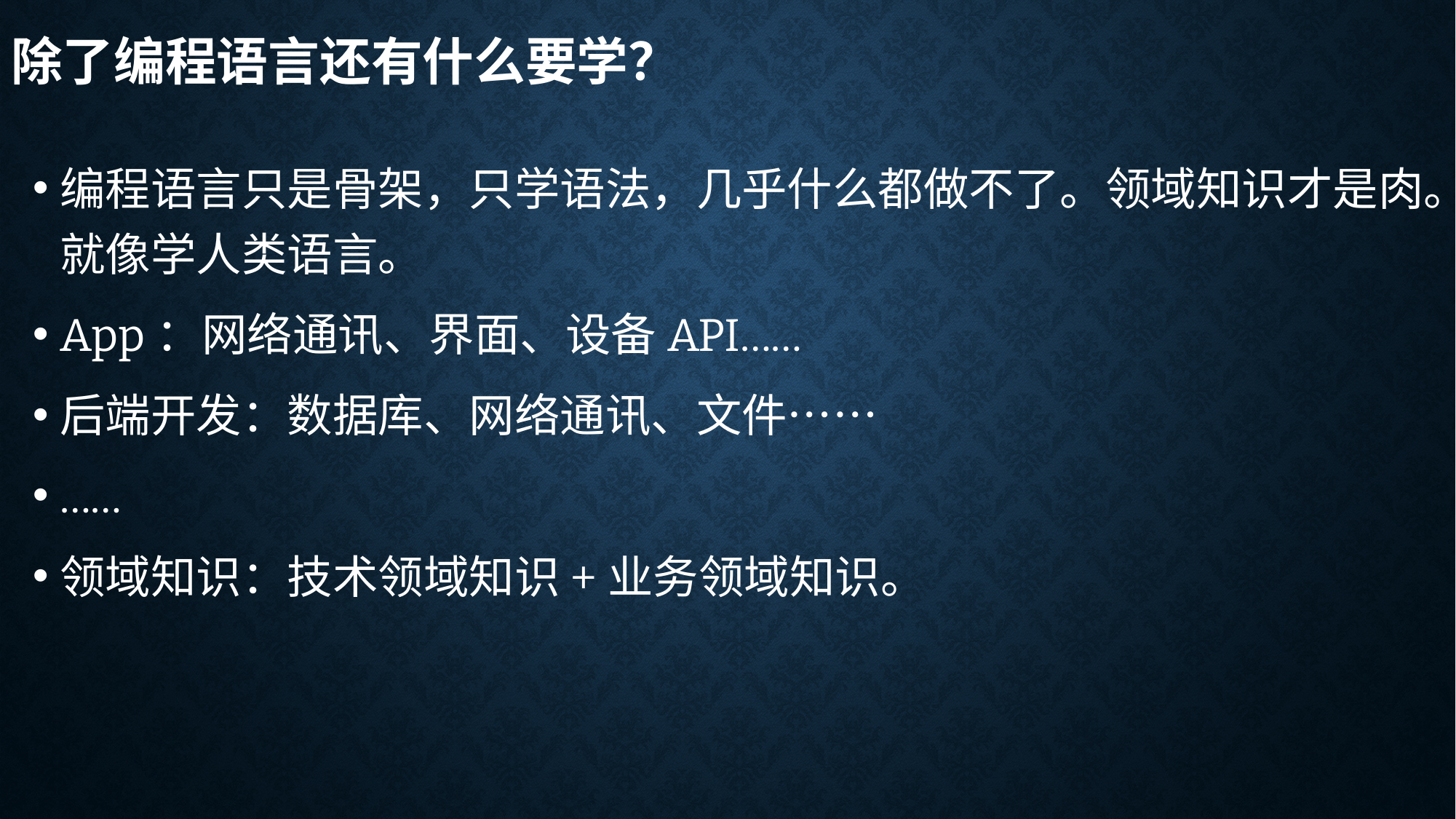

# 除了编程语言还有什么要学？
编程语言只是骨架，只学语法，几乎什么都做不了。领域知识才是肉。就像学人类语言。
App：网络通讯、界面、设备API……
后端开发：数据库、网络通讯、文件……
……
领域知识：技术领域知识+业务领域知识。